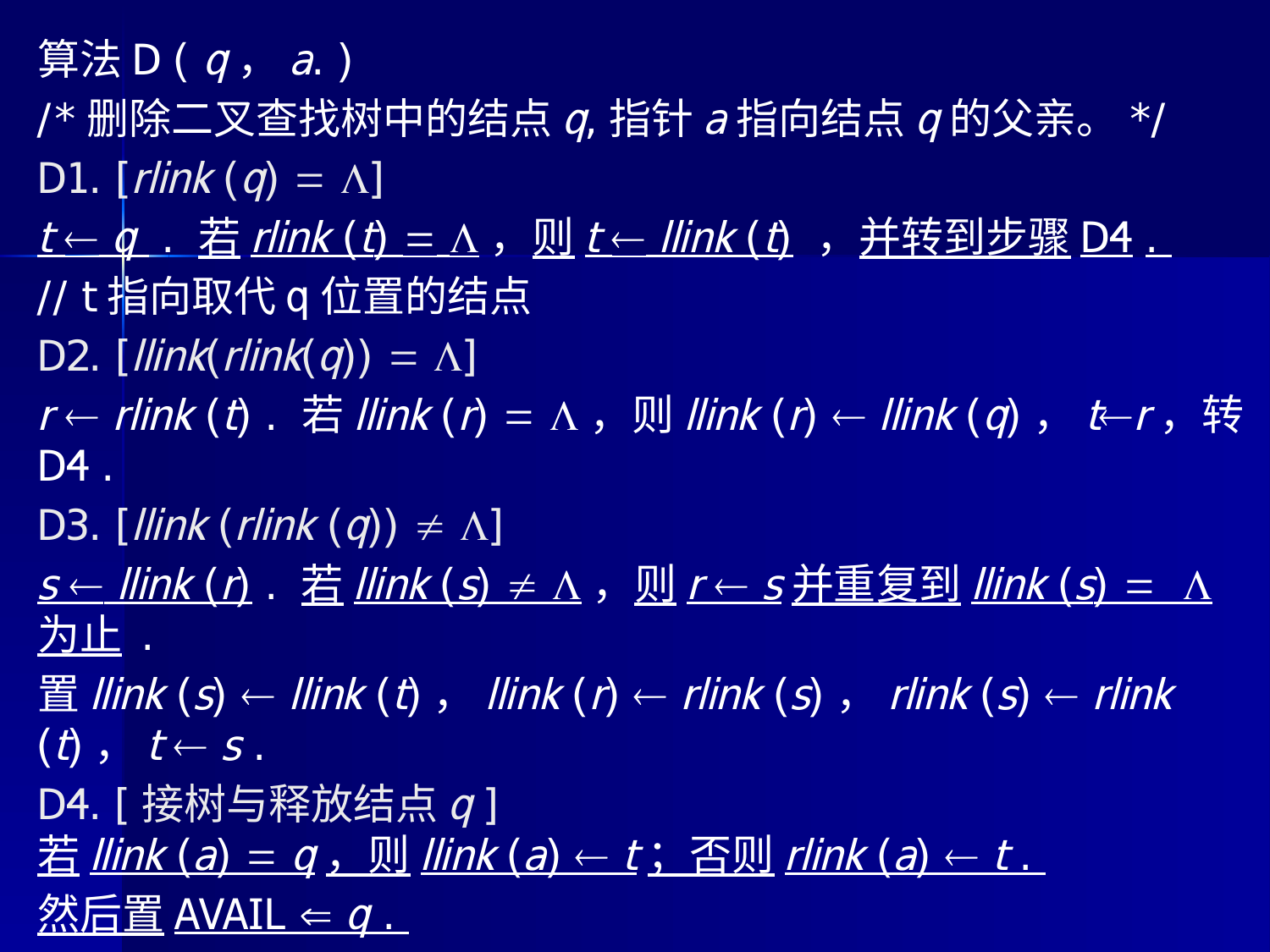

算法D ( q，a. )
/*删除二叉查找树中的结点q,指针a指向结点q的父亲。*/
D1. [rlink (q) = Λ]
t ← q  . 若rlink (t) = Λ，则t ← llink (t) ，并转到步骤D4 .
// t指向取代q位置的结点
D2. [llink(rlink(q)) = Λ]
r ← rlink (t) . 若llink (r) = Λ，则llink (r) ← llink (q)，t←r，转D4 .
D3. [llink (rlink (q)) ≠ Λ]
s ← llink (r) . 若llink (s) ≠ Λ，则r ← s并重复到llink (s) =  Λ为止 .
置llink (s) ← llink (t)，llink (r) ← rlink (s)，rlink (s) ← rlink (t)，t ← s .
D4. [接树与释放结点q ]
若llink (a) = q，则llink (a) ← t；否则rlink (a) ← t .
然后置AVAIL ⇐ q .